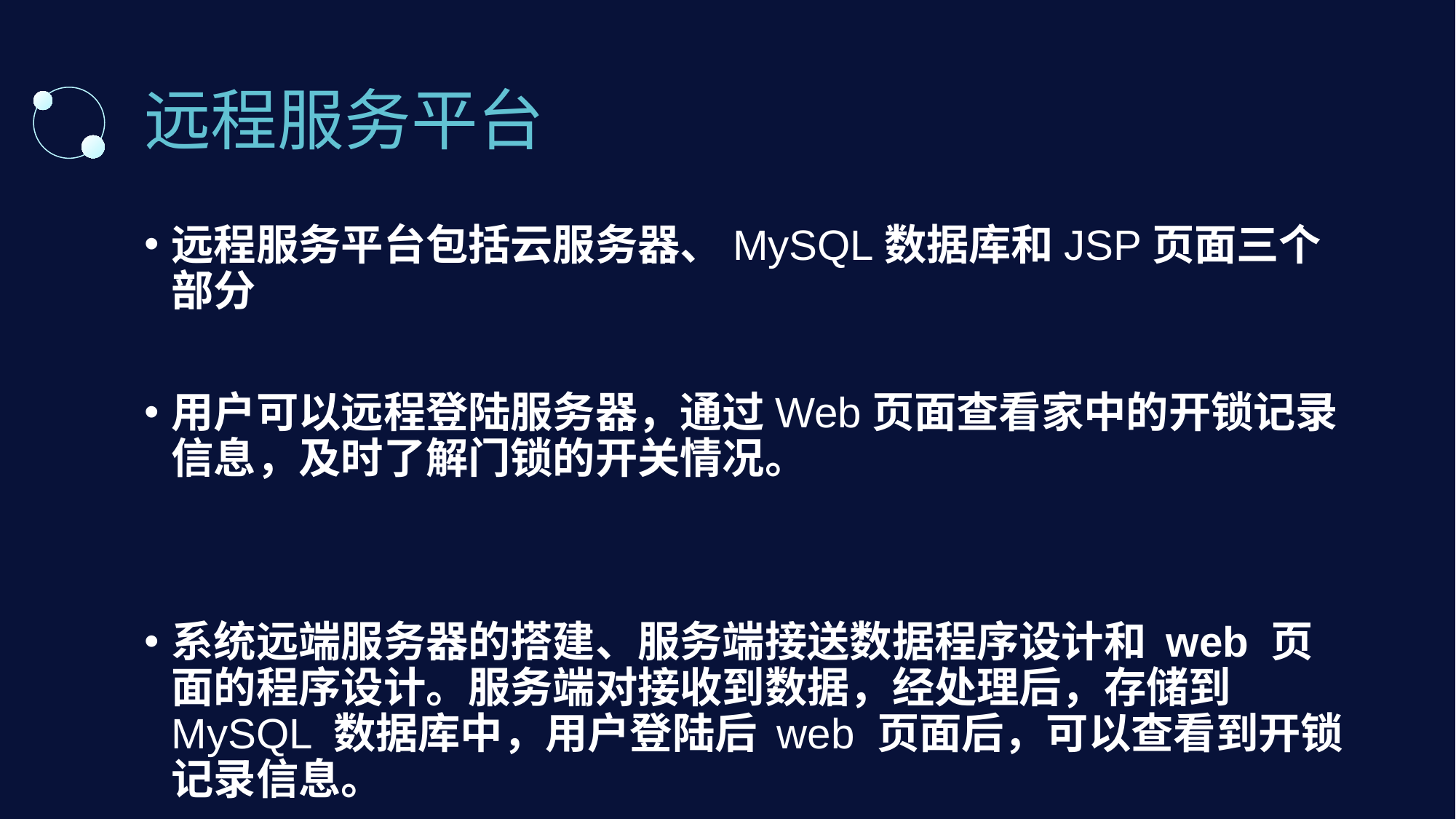

# 远程服务平台
远程服务平台包括云服务器、MySQL数据库和JSP页面三个部分

用户可以远程登陆服务器，通过Web页面查看家中的开锁记录信息，及时了解门锁的开关情况。

系统远端服务器的搭建、服务端接送数据程序设计和 web 页面的程序设计。服务端对接收到数据，经处理后，存储到 MySQL 数据库中，用户登陆后 web 页面后，可以查看到开锁记录信息。